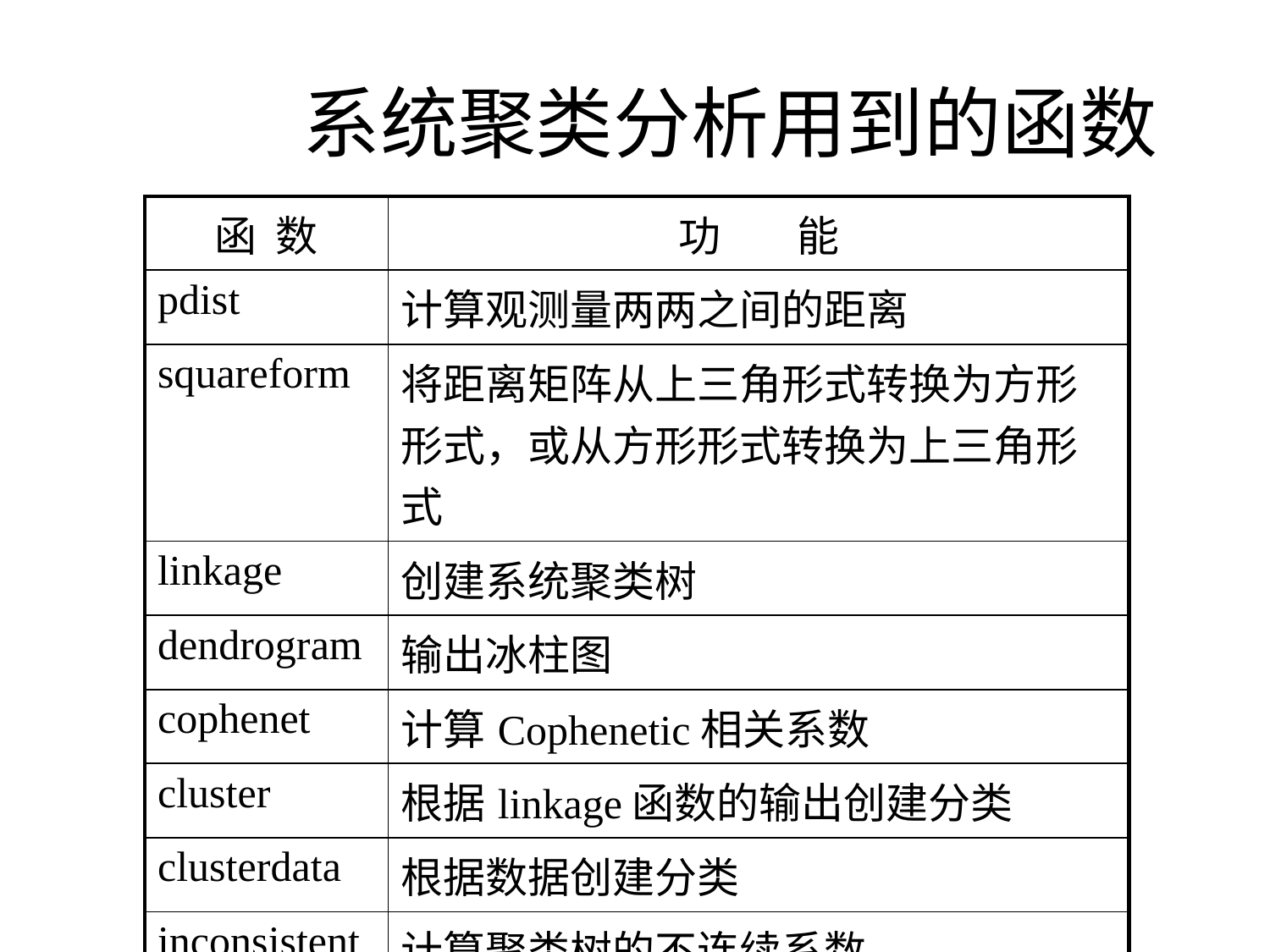

# 系统聚类分析用到的函数
| 函 数 | 功 能 |
| --- | --- |
| pdist | 计算观测量两两之间的距离 |
| squareform | 将距离矩阵从上三角形式转换为方形形式，或从方形形式转换为上三角形式 |
| linkage | 创建系统聚类树 |
| dendrogram | 输出冰柱图 |
| cophenet | 计算Cophenetic相关系数 |
| cluster | 根据linkage函数的输出创建分类 |
| clusterdata | 根据数据创建分类 |
| inconsistent | 计算聚类树的不连续系数 |